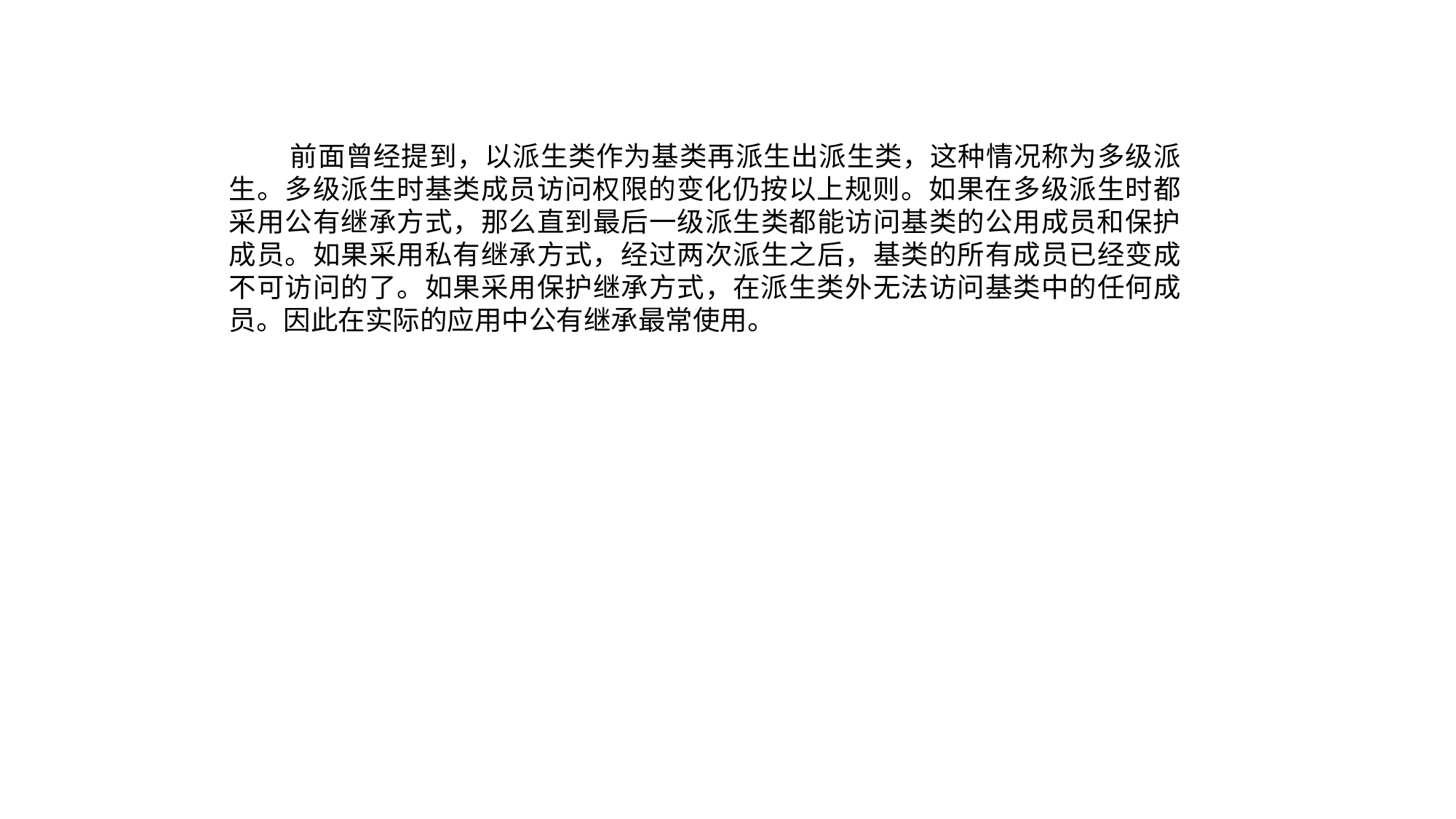

前面曾经提到，以派生类作为基类再派生出派生类，这种情况称为多级派生。多级派生时基类成员访问权限的变化仍按以上规则。如果在多级派生时都采用公有继承方式，那么直到最后一级派生类都能访问基类的公用成员和保护成员。如果采用私有继承方式，经过两次派生之后，基类的所有成员已经变成不可访问的了。如果采用保护继承方式，在派生类外无法访问基类中的任何成员。因此在实际的应用中公有继承最常使用。